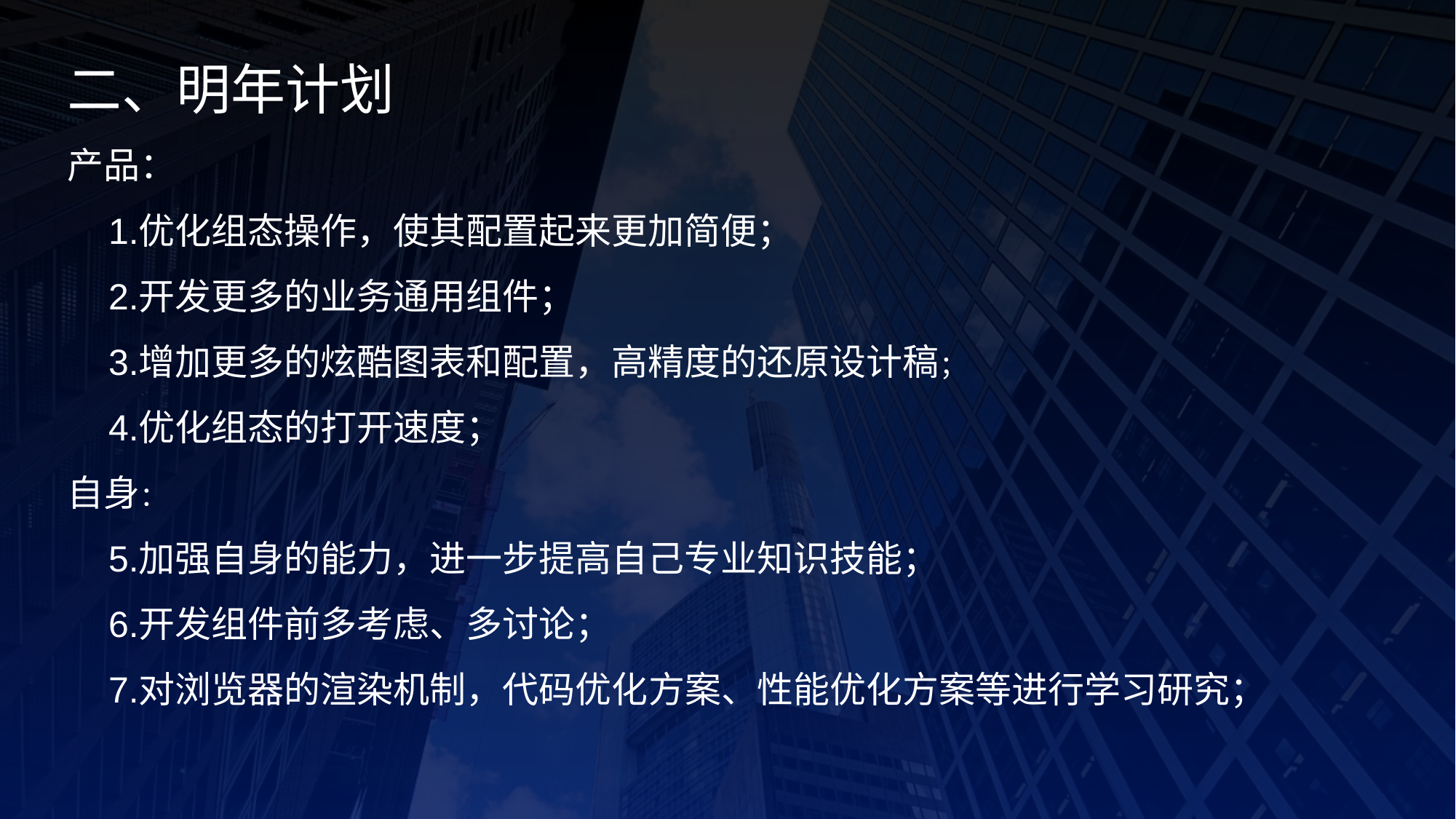

二、明年计划
产品：
优化组态操作，使其配置起来更加简便；
开发更多的业务通用组件；
增加更多的炫酷图表和配置，高精度的还原设计稿；
优化组态的打开速度；
自身：
加强自身的能力，进一步提高自己专业知识技能；
开发组件前多考虑、多讨论；
对浏览器的渲染机制，代码优化方案、性能优化方案等进行学习研究；